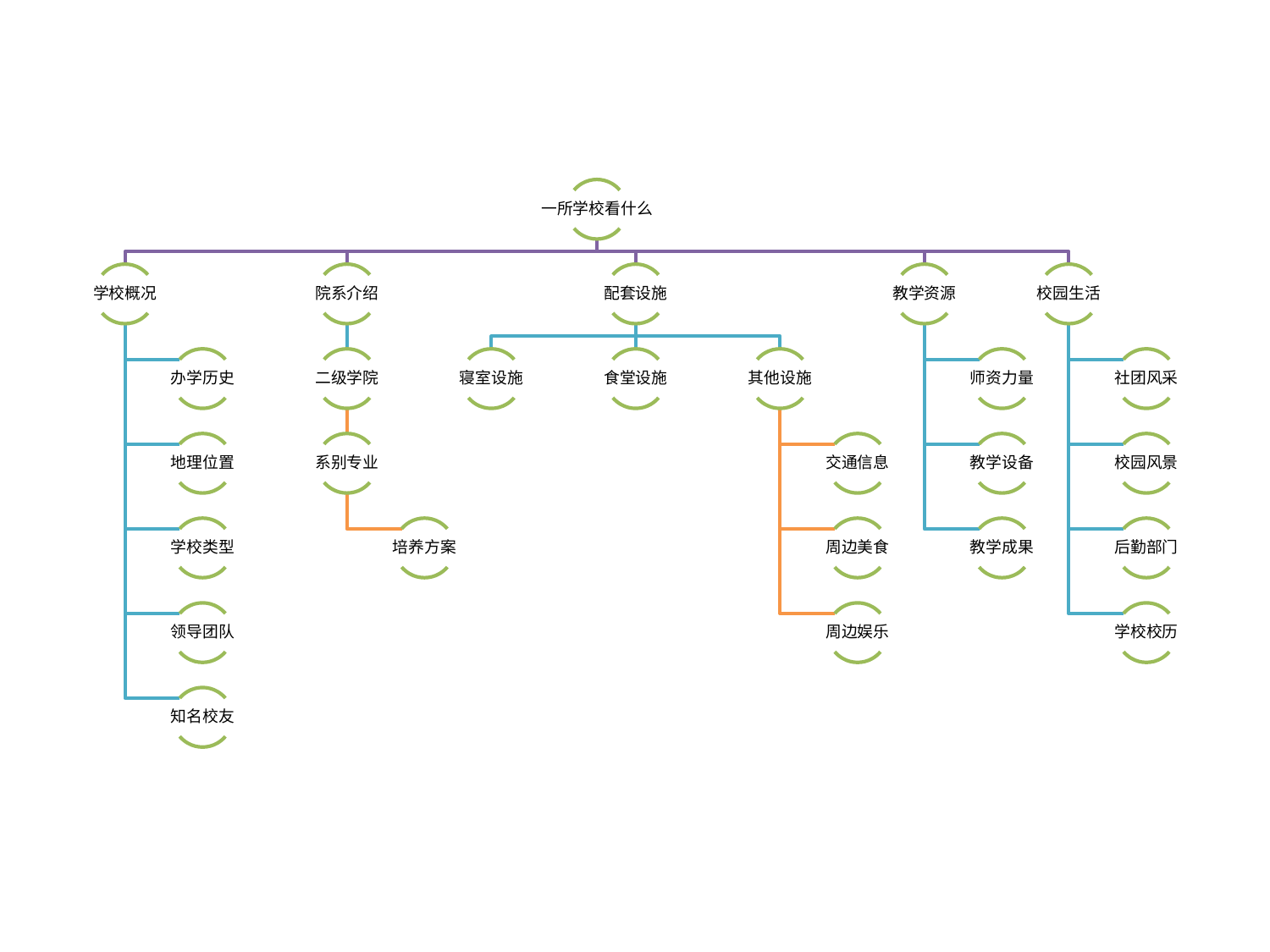

一所学校看什么
学校概况
办学历史
地理位置
学校类型
领导团队
知名校友
院系介绍
二级学院
系别专业
培养方案
配套设施
寝室设施
食堂设施
其他设施
交通信息
周边美食
周边娱乐
教学资源
师资力量
教学设备
教学成果
校园生活
社团风采
校园风景
后勤部门
学校校历